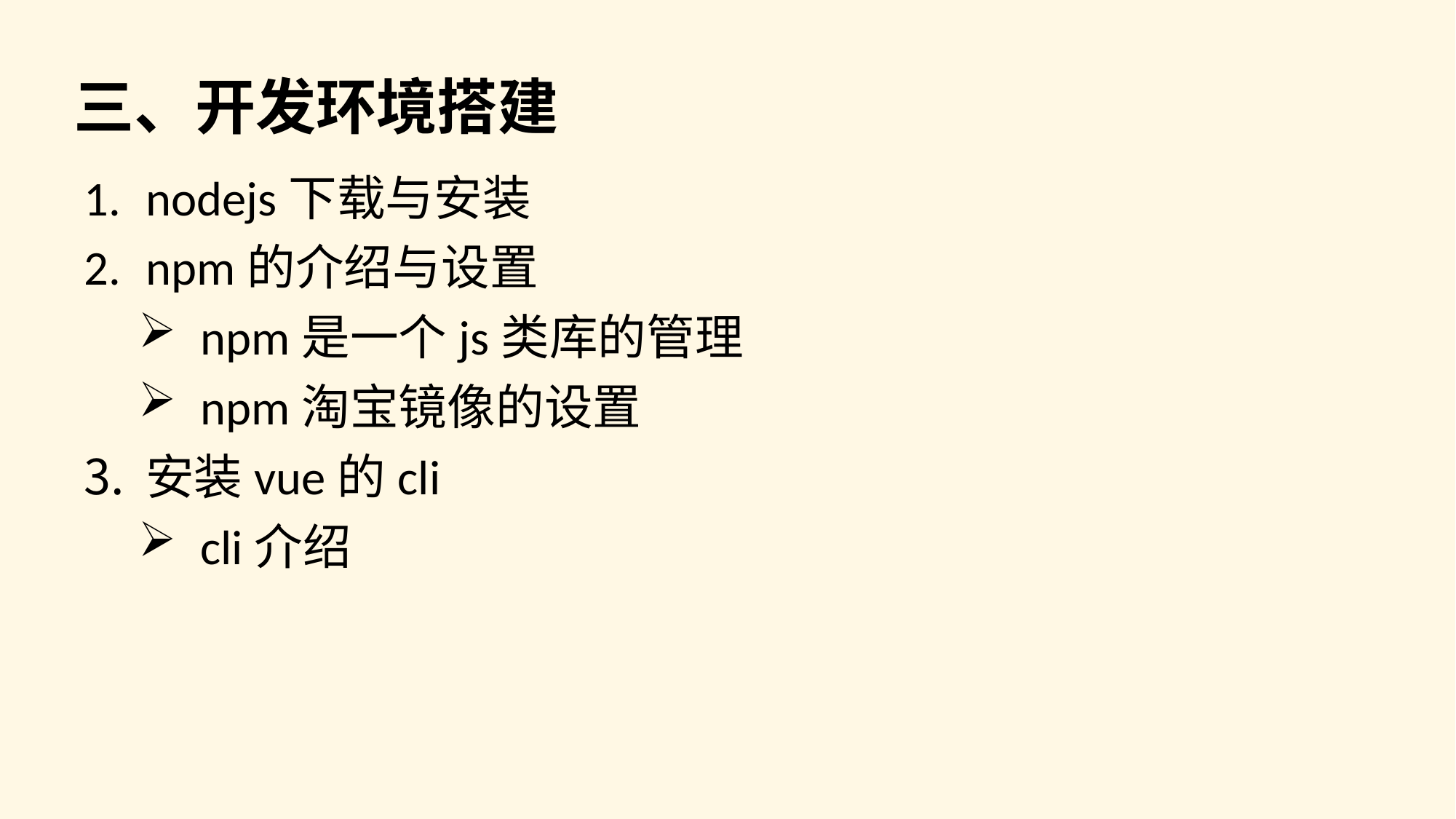

三、开发环境搭建
nodejs下载与安装
npm的介绍与设置
npm是一个js类库的管理
npm淘宝镜像的设置
安装vue的cli
cli介绍